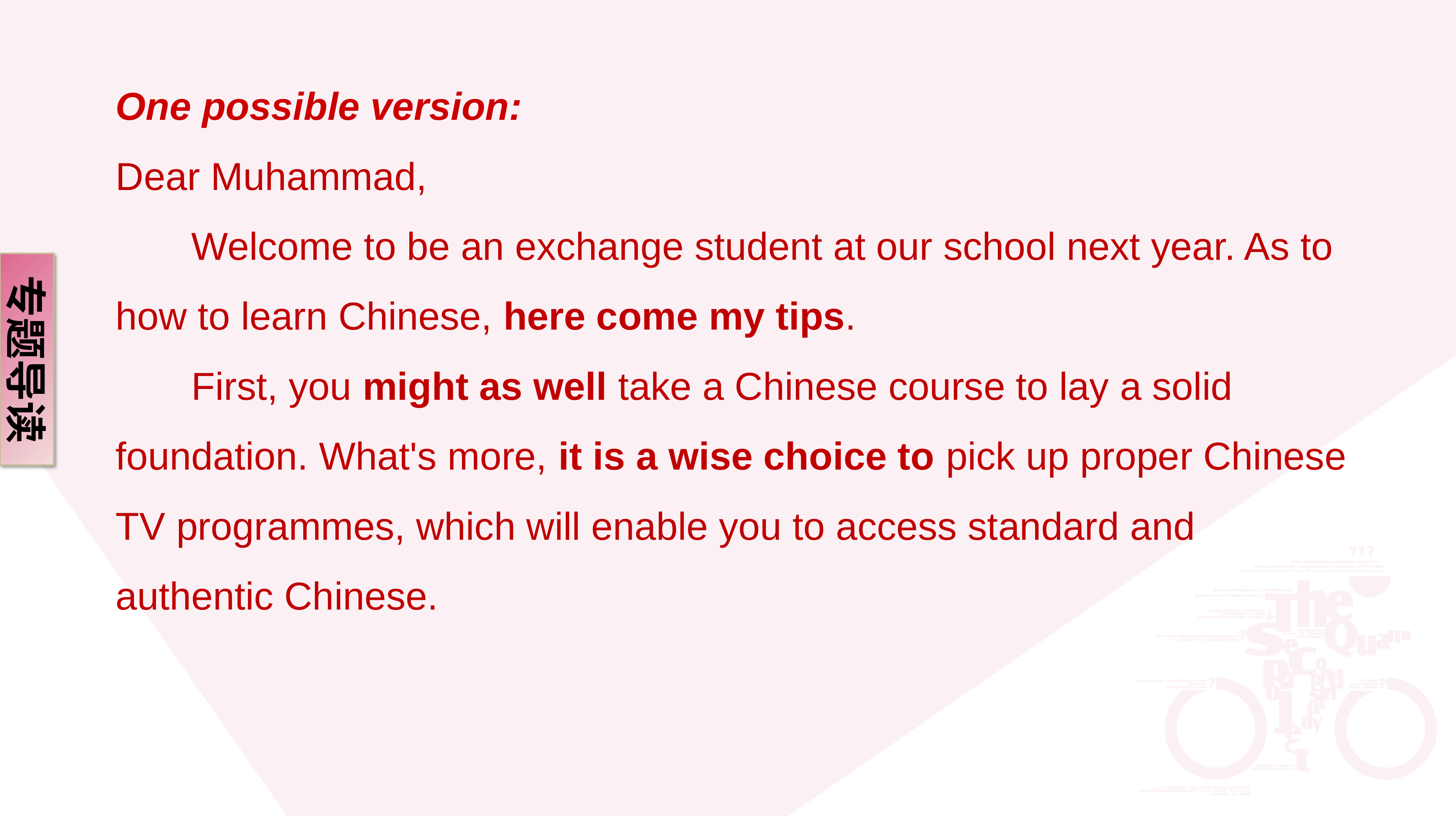

One possible version:
Dear Muhammad,
       Welcome to be an exchange student at our school next year. As to how to learn Chinese, here come my tips.
       First, you might as well take a Chinese course to lay a solid foundation. What's more, it is a wise choice to pick up proper Chinese TV programmes, which will enable you to access standard and authentic Chinese.
专题导读